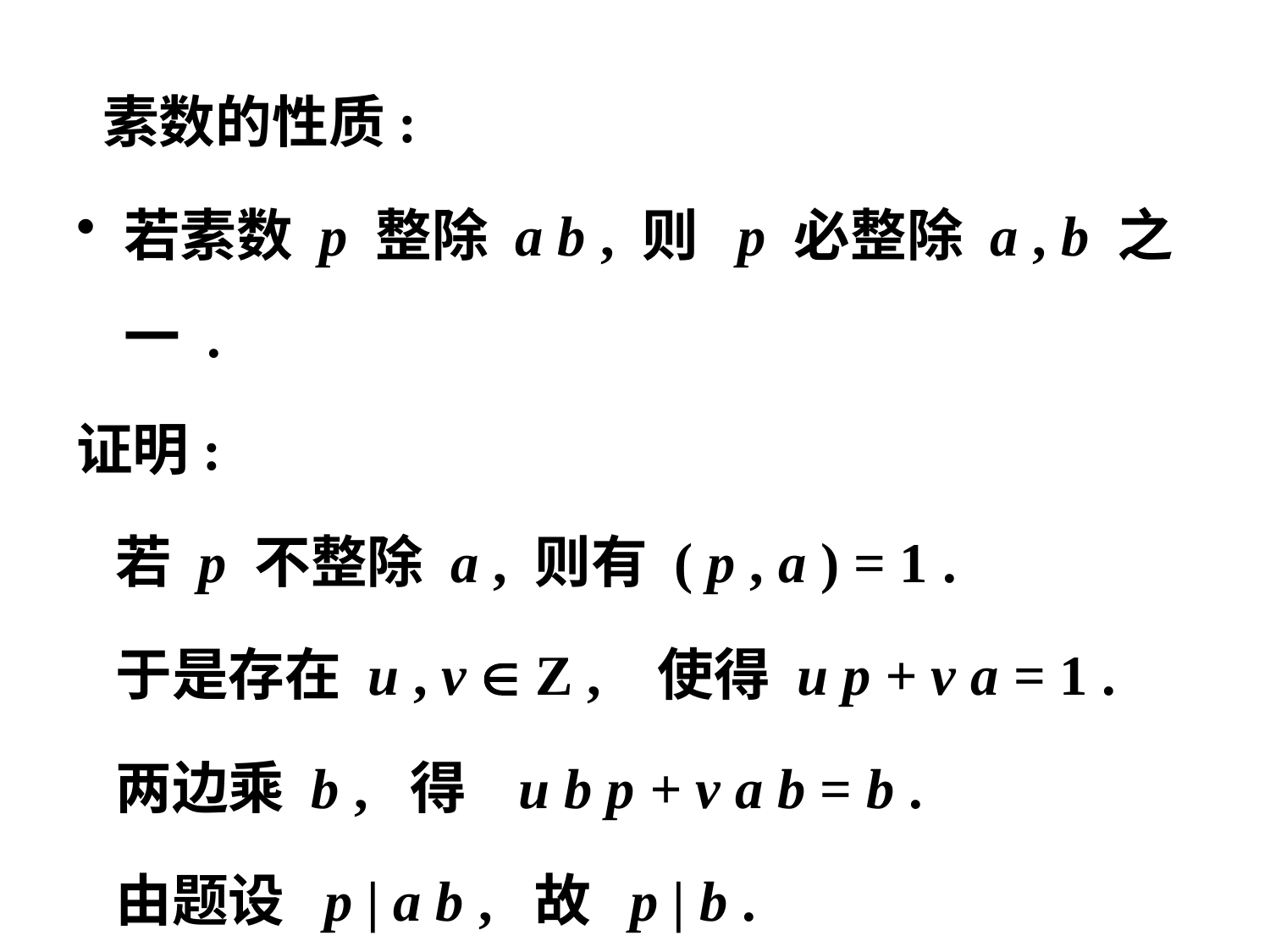

素数的性质:
若素数 p 整除 a b , 则  p 必整除 a , b 之一 .
证明:
  若 p 不整除 a , 则有 ( p , a ) = 1 .
  于是存在 u , v ∈ Z ,   使得 u p + v a = 1 .
  两边乘 b ,  得   u b p + v a b = b .
  由题设  p | a b ,  故  p | b .